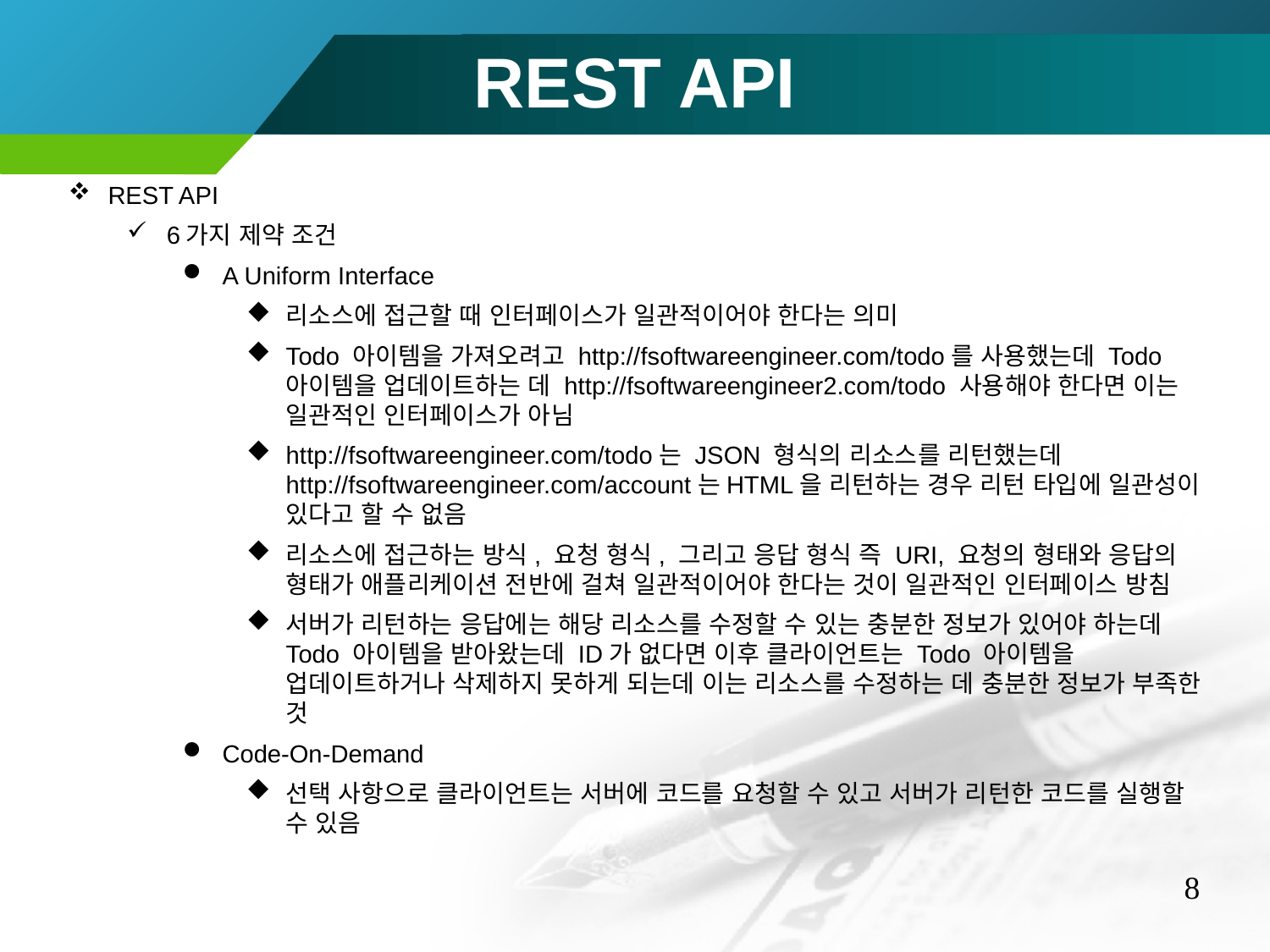

REST API
REST API
6가지 제약 조건
A Uniform Interface
리소스에 접근할 때 인터페이스가 일관적이어야 한다는 의미
Todo 아이템을 가져오려고 http://fsoftwareengineer.com/todo를 사용했는데 Todo 아이템을 업데이트하는 데 http://fsoftwareengineer2.com/todo 사용해야 한다면 이는 일관적인 인터페이스가 아님
http://fsoftwareengineer.com/todo는 JSON 형식의 리소스를 리턴했는데 http://fsoftwareengineer.com/account는HTML을 리턴하는 경우 리턴 타입에 일관성이 있다고 할 수 없음
리소스에 접근하는 방식, 요청 형식, 그리고 응답 형식 즉 URI, 요청의 형태와 응답의 형태가 애플리케이션 전반에 걸쳐 일관적이어야 한다는 것이 일관적인 인터페이스 방침
서버가 리턴하는 응답에는 해당 리소스를 수정할 수 있는 충분한 정보가 있어야 하는데 Todo 아이템을 받아왔는데 ID가 없다면 이후 클라이언트는 Todo 아이템을 업데이트하거나 삭제하지 못하게 되는데 이는 리소스를 수정하는 데 충분한 정보가 부족한 것
Code-On-Demand
선택 사항으로 클라이언트는 서버에 코드를 요청할 수 있고 서버가 리턴한 코드를 실행할 수 있음
8